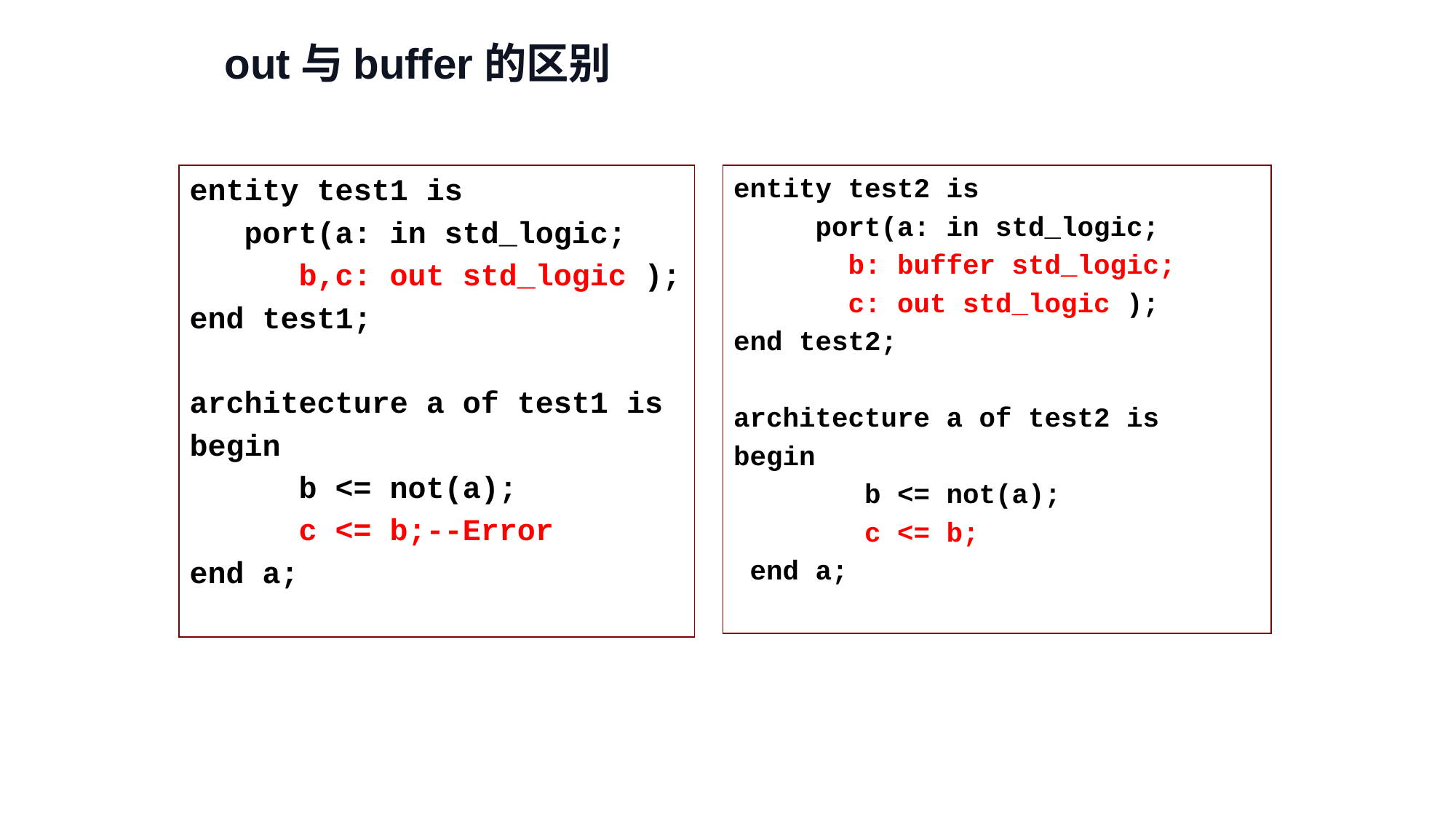

out与buffer的区别

entity test1 is
   port(a: in std_logic;
      b,c: out std_logic );
end test1;

architecture a of test1 is
begin
      b <= not(a);
      c <= b;--Error
end a;

entity test2 is
     port(a: in std_logic;
       b: buffer std_logic;
       c: out std_logic );
end test2;

architecture a of test2 is
begin
        b <= not(a);
        c <= b;
 end a;